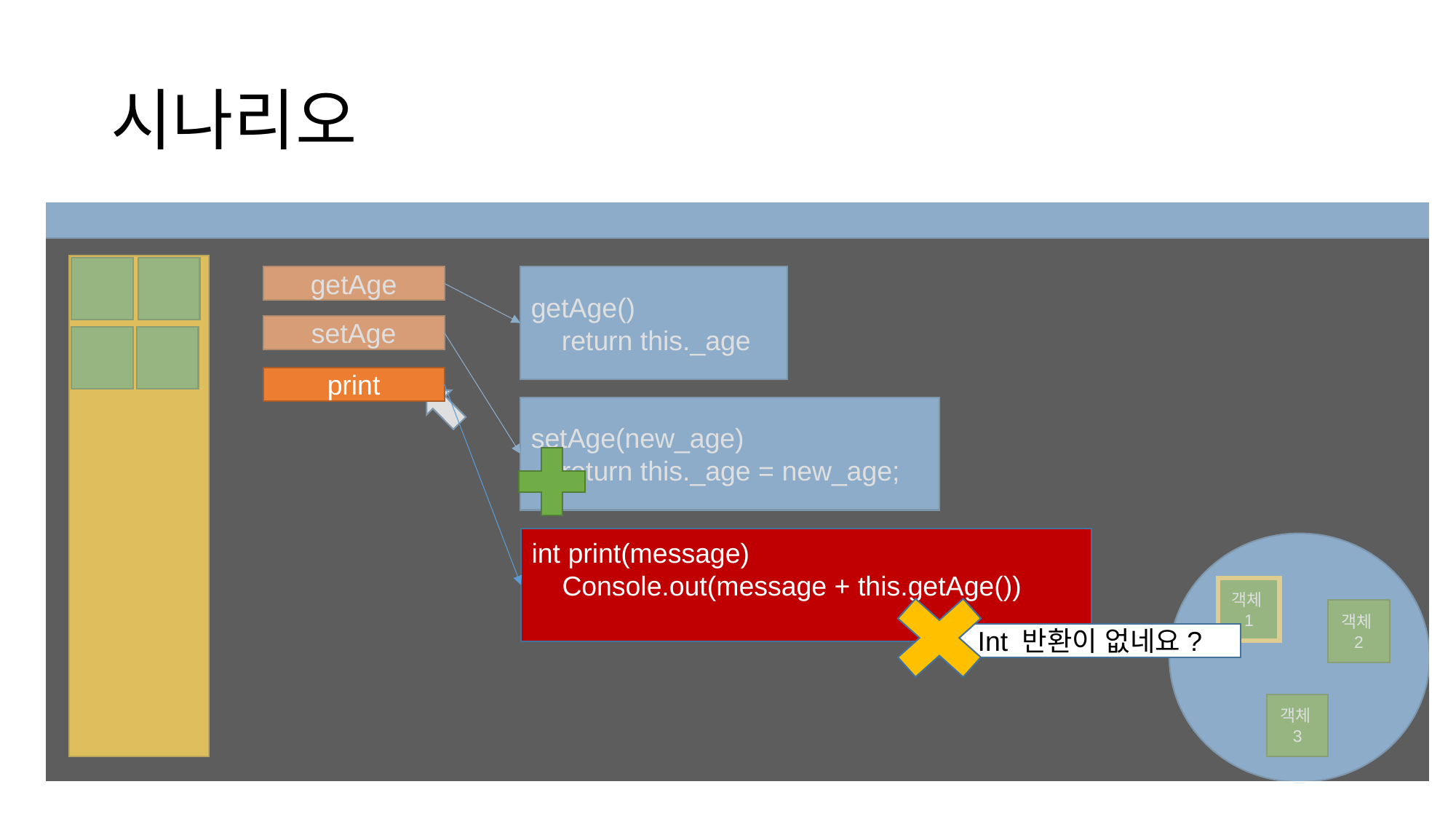

# 시나리오

getAge
getAge()
    return this._age
setAge

print

setAge(new_age)
    return this._age = new_age;

int print(message)
    Console.out(message + this.getAge())

객체1

객체2
Int 반환이 없네요?
객체3